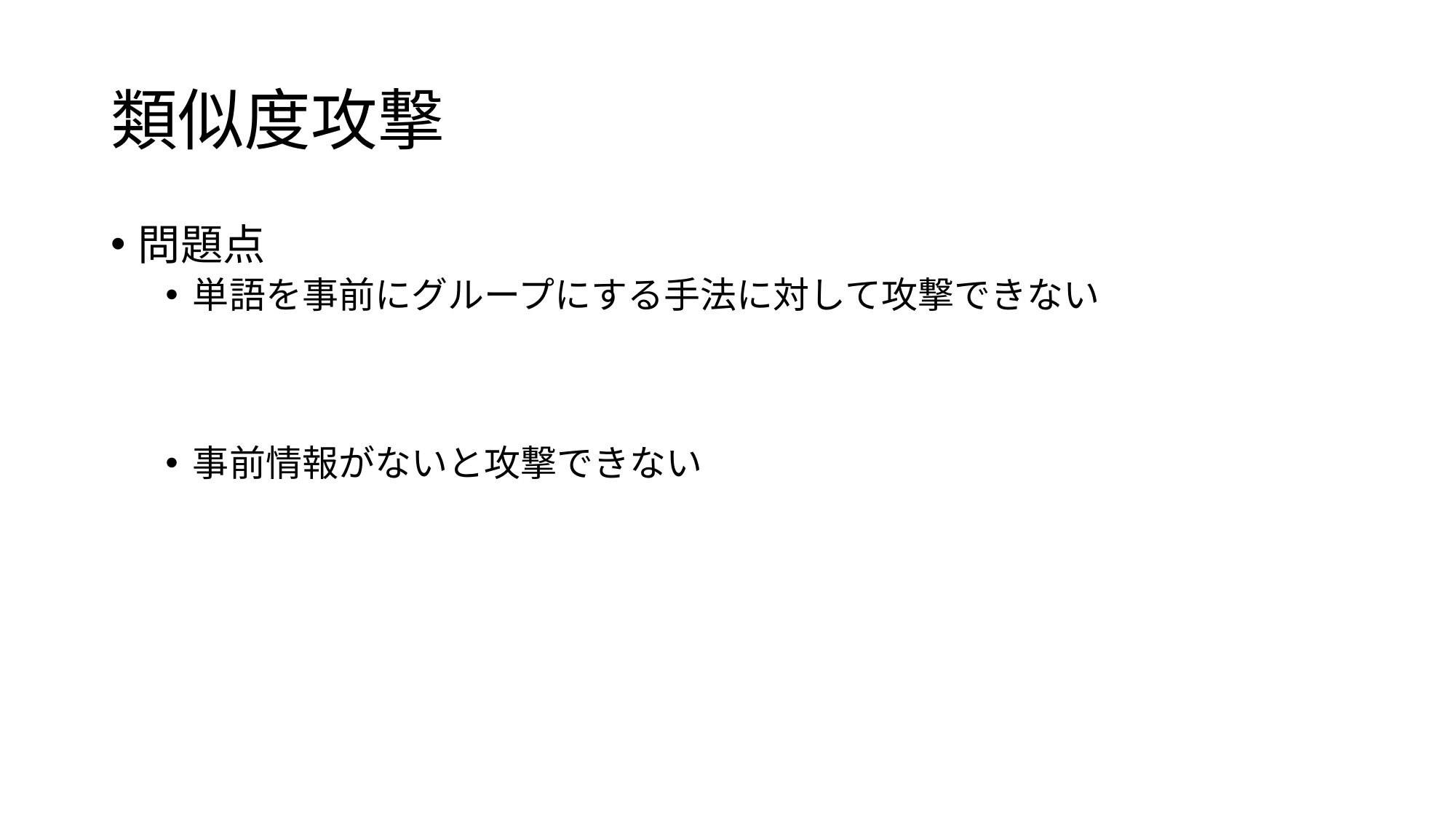

# 類似度攻撃
問題点
単語を事前にグループにする手法に対して攻撃できない

事前情報がないと攻撃できない